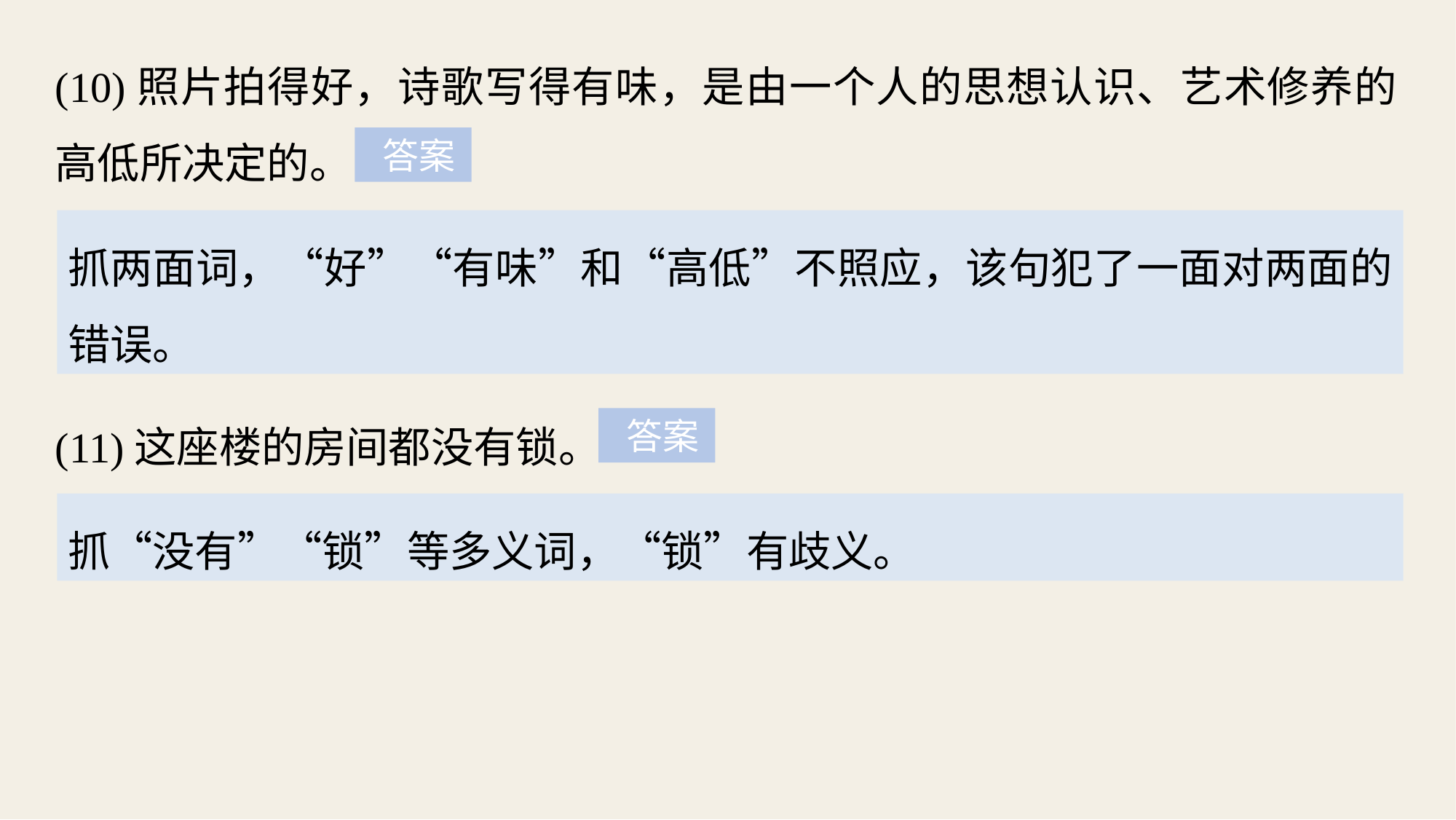

(10)照片拍得好，诗歌写得有味，是由一个人的思想认识、艺术修养的高低所决定的。
 答案
抓两面词，“好”“有味”和“高低”不照应，该句犯了一面对两面的错误。
(11)这座楼的房间都没有锁。
 答案
抓“没有”“锁”等多义词，“锁”有歧义。